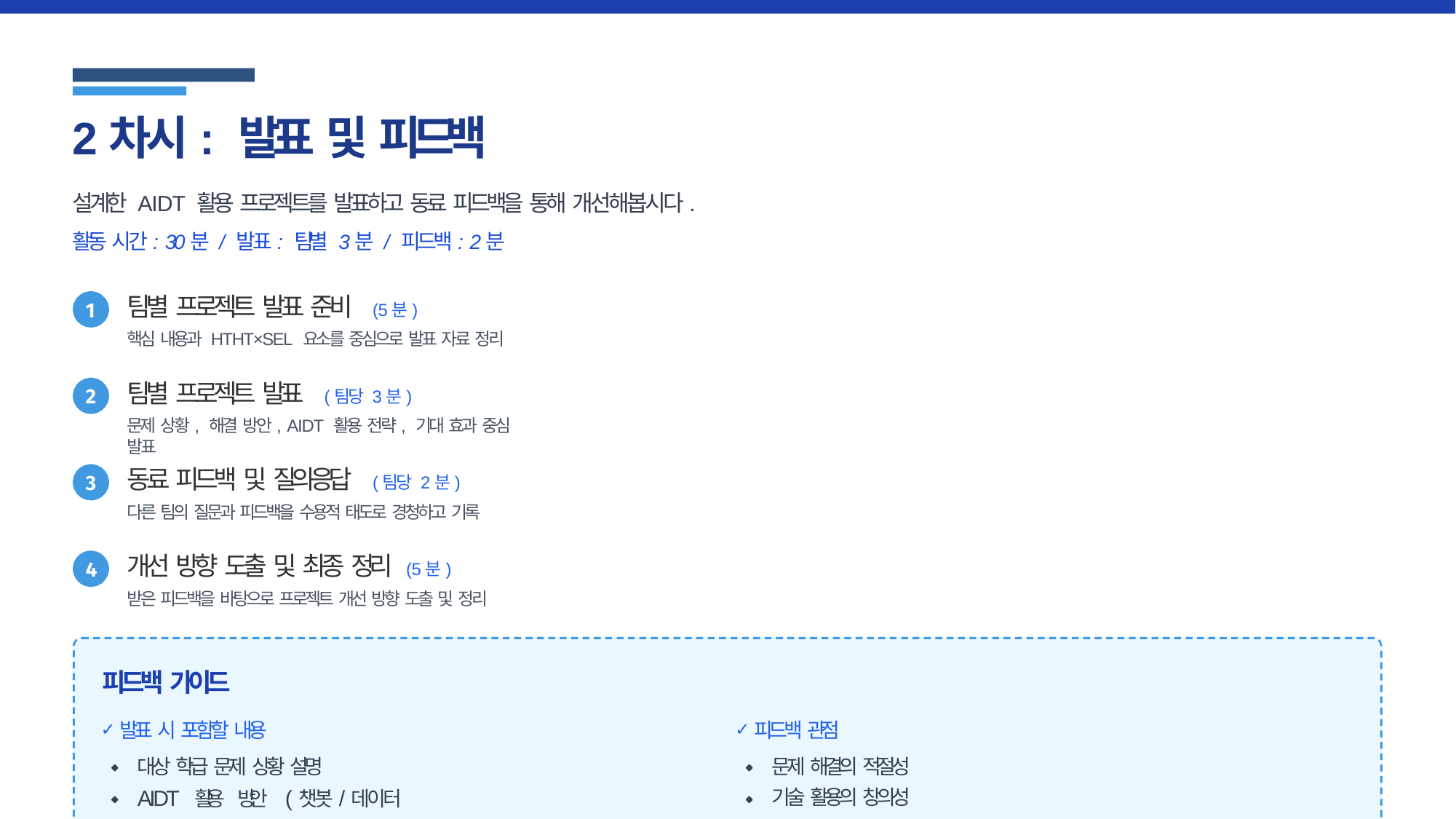

# 2차시: 발표 및 피드백
설계한 AIDT 활용 프로젝트를 발표하고 동료 피드백을 통해 개선해봅시다.
활동 시간: 30분 / 발표: 팀별 3분 / 피드백: 2분
팀별 프로젝트 발표 준비	(5분)
핵심 내용과 HTHT×SEL 요소를 중심으로 발표 자료 정리

1
팀별 프로젝트 발표	(팀당 3분)
문제 상황, 해결 방안, AIDT 활용 전략, 기대 효과 중심 발표

2
동료 피드백 및 질의응답	(팀당 2분)
다른 팀의 질문과 피드백을 수용적 태도로 경청하고 기록

3
개선 방향 도출 및 최종 정리	(5분)
받은 피드백을 바탕으로 프로젝트 개선 방향 도출 및 정리

4

피드백 가이드
발표 시 포함할 내용
피드백 관점
문제 해결의 적절성 기술 활용의 창의성 HTHT 요소의 균형 실현 가능성과 지속성 SEL 역량 연계 효과성 학생 참여 촉진 방안
대상 학급 문제 상황 설명
AIDT 활용 방안 (챗봇/데이터 분석) High-Tech와 High-Touch 균형점 SEL 역량 강화 요소
기대 효과 및 실행 계획 필요 자원 및 역할 분담

건설적인 피드백을 위한 가이드라인

🔍 관찰한 것 공유하기
"프로젝트의 ~한 부분이 인상적이었습니다. ~에 대한 보완이 필요해 보입니다."
💡 구체적인 제안하기
"~하는 방식으로 접근하면 더 효과적일 것 같습니다. ~한 요소를 추가해보세요."
관련 SEL 역량:	♧ 사회적 인식	♤ 관계 기술	★ 책임 있는 의사결정

AIDT 사례 체험으로 이해하는 HTHT×SEL
11